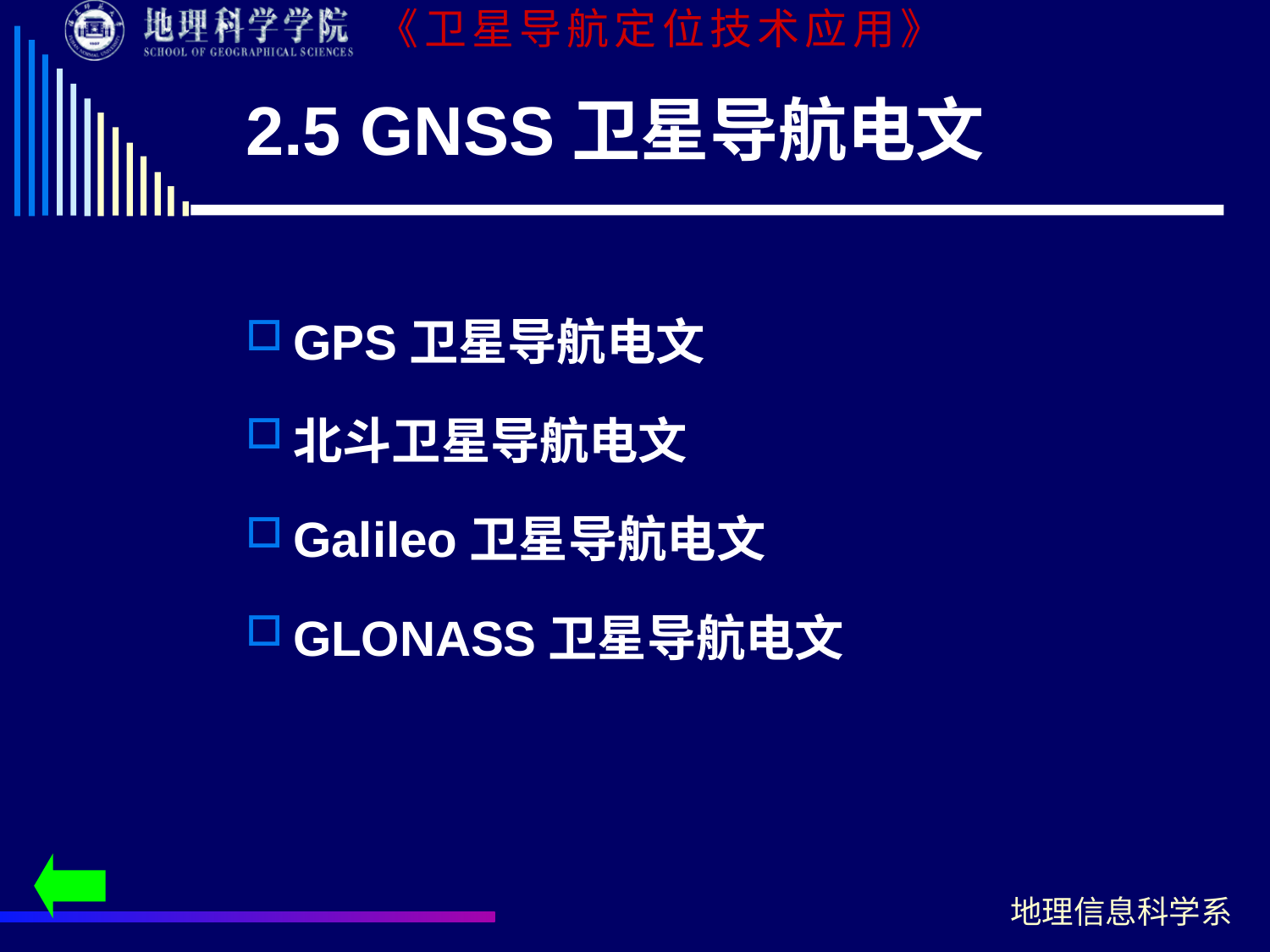

# 2.5 GNSS卫星导航电文
GPS卫星导航电文
北斗卫星导航电文
Galileo卫星导航电文
GLONASS卫星导航电文